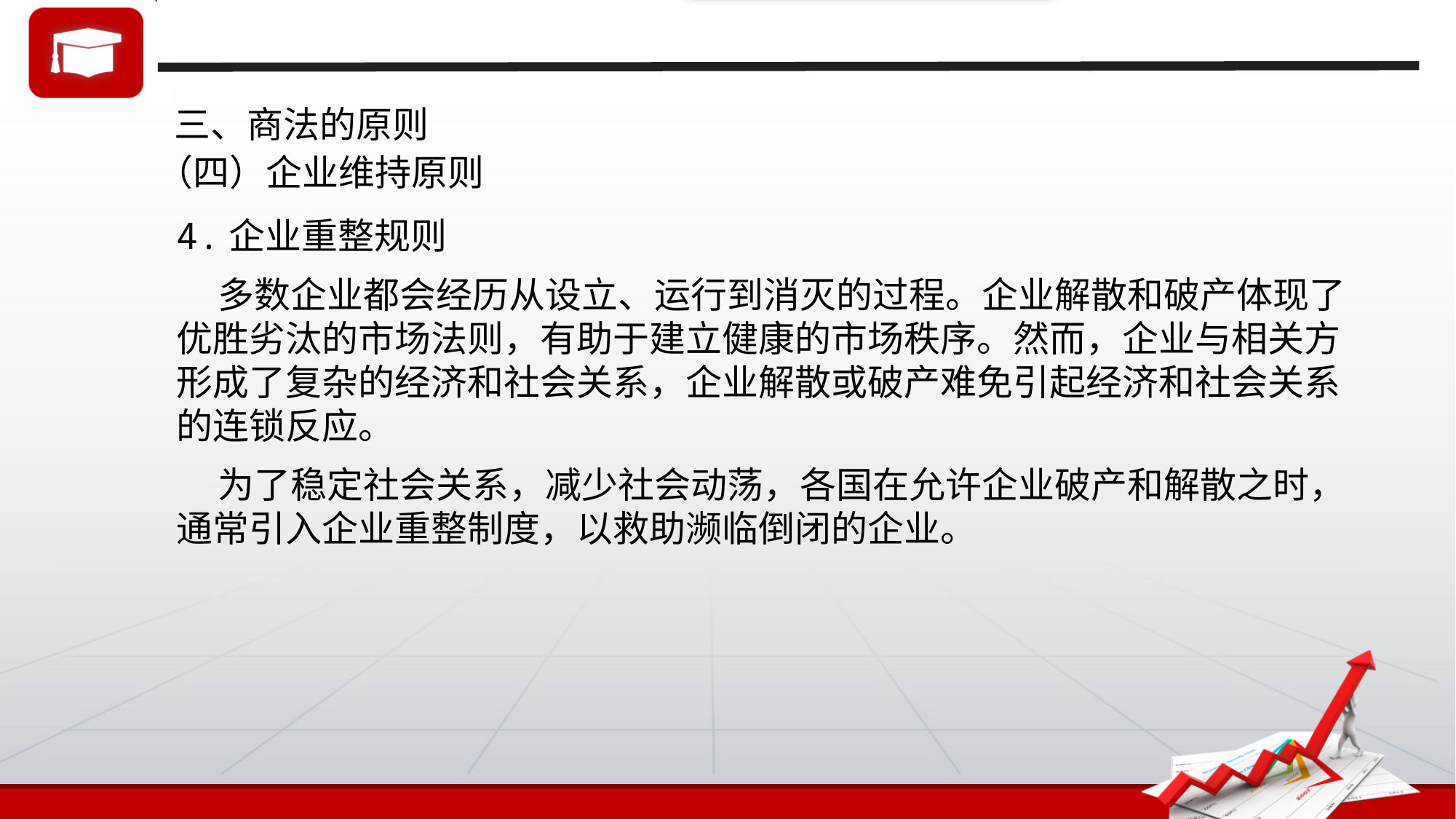

三、商法的原则
（四）企业维持原则
4.企业重整规则
    多数企业都会经历从设立、运行到消灭的过程。企业解散和破产体现了优胜劣汰的市场法则，有助于建立健康的市场秩序。然而，企业与相关方形成了复杂的经济和社会关系，企业解散或破产难免引起经济和社会关系的连锁反应。
    为了稳定社会关系，减少社会动荡，各国在允许企业破产和解散之时，通常引入企业重整制度，以救助濒临倒闭的企业。